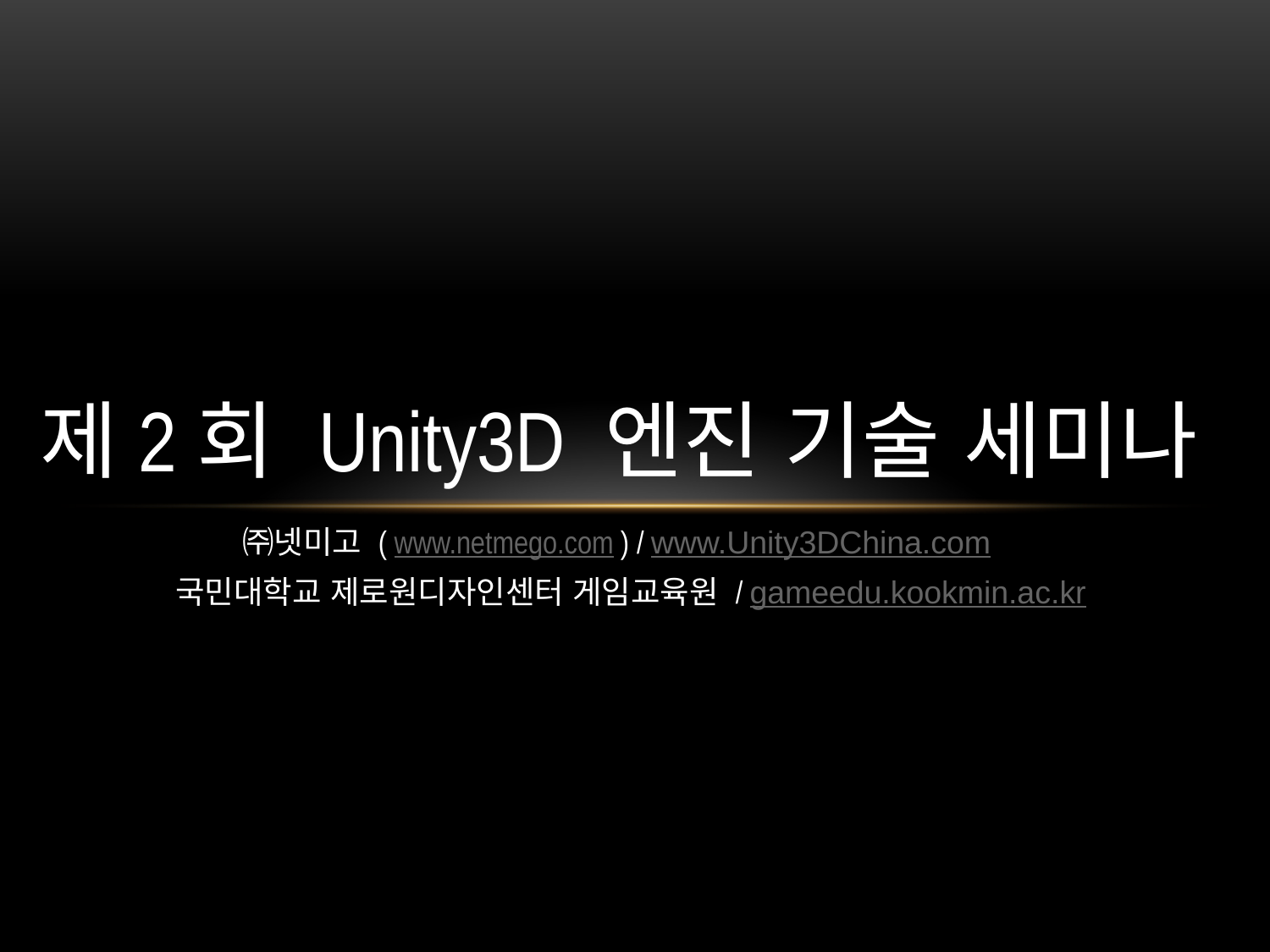

제2회 Unity3D 엔진 기술 세미나
㈜넷미고 ( www.netmego.com ) / www.Unity3DChina.com
국민대학교 제로원디자인센터 게임교육원 / gameedu.kookmin.ac.kr